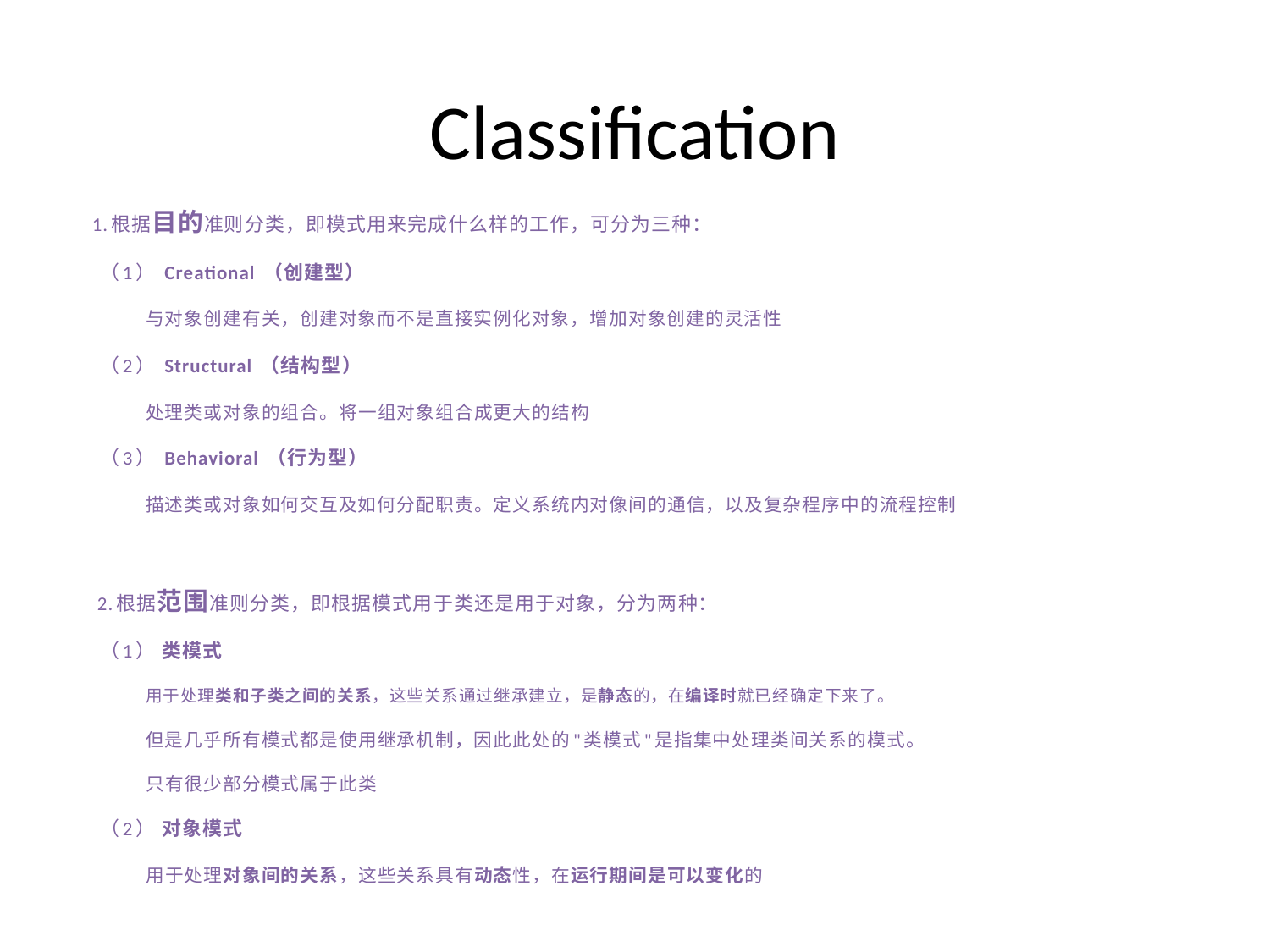

# Classification
   1.根据目的准则分类，即模式用来完成什么样的工作，可分为三种：

    （1） Creational （创建型）

	与对象创建有关，创建对象而不是直接实例化对象，增加对象创建的灵活性

    （2） Structural （结构型）

	处理类或对象的组合。将一组对象组合成更大的结构

    （3） Behavioral （行为型）

	描述类或对象如何交互及如何分配职责。定义系统内对像间的通信，以及复杂程序中的流程控制

    2.根据范围准则分类，即根据模式用于类还是用于对象，分为两种：

    （1） 类模式

	用于处理类和子类之间的关系，这些关系通过继承建立，是静态的，在编译时就已经确定下来了。

	但是几乎所有模式都是使用继承机制，因此此处的"类模式"是指集中处理类间关系的模式。

	只有很少部分模式属于此类

    （2） 对象模式

	用于处理对象间的关系，这些关系具有动态性，在运行期间是可以变化的